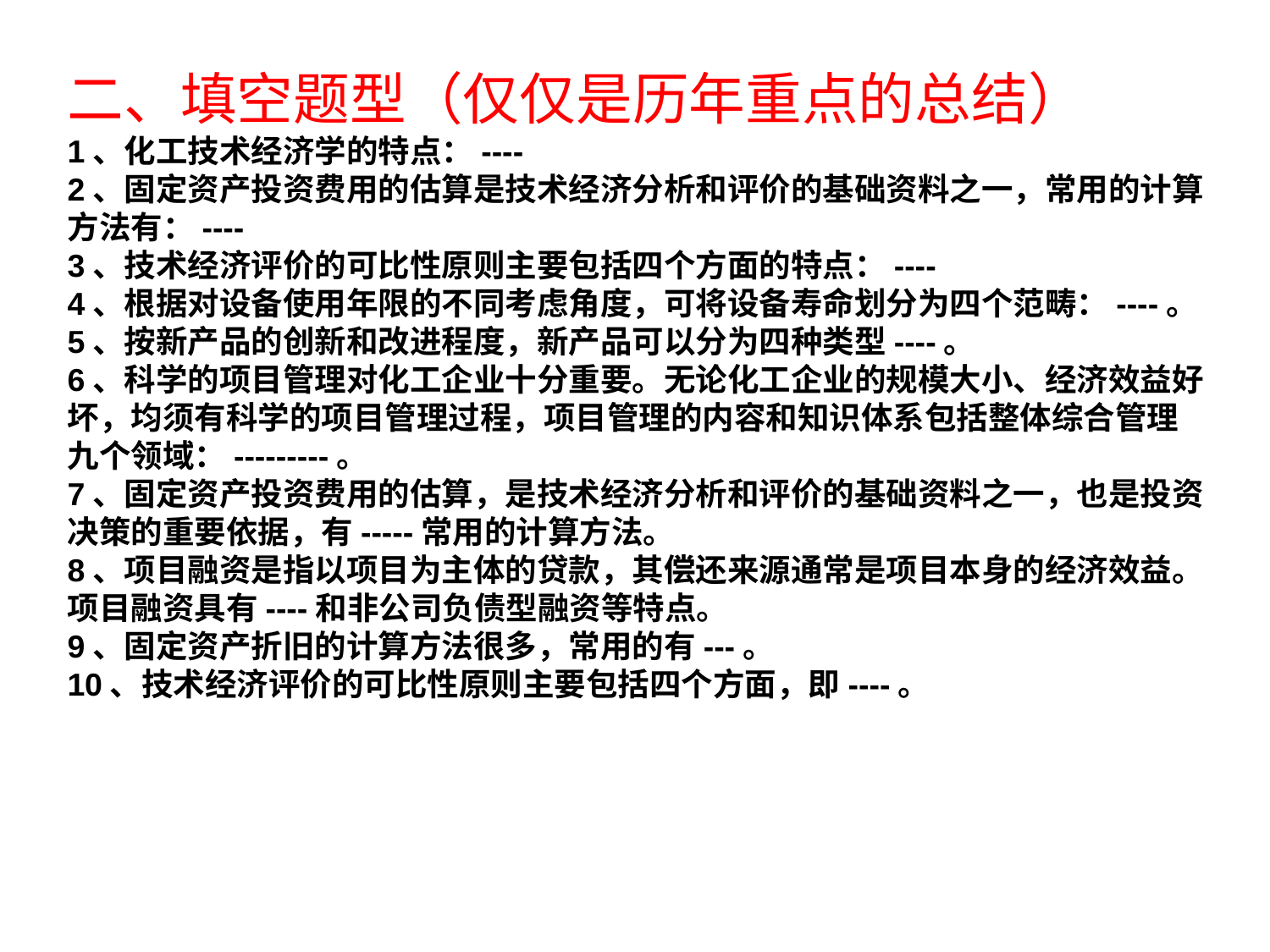

二、填空题型（仅仅是历年重点的总结）
1、化工技术经济学的特点：----
2、固定资产投资费用的估算是技术经济分析和评价的基础资料之一，常用的计算方法有：----
3、技术经济评价的可比性原则主要包括四个方面的特点：----
4、根据对设备使用年限的不同考虑角度，可将设备寿命划分为四个范畴：----。
5、按新产品的创新和改进程度，新产品可以分为四种类型----。
6、科学的项目管理对化工企业十分重要。无论化工企业的规模大小、经济效益好坏，均须有科学的项目管理过程，项目管理的内容和知识体系包括整体综合管理九个领域：---------。
7、固定资产投资费用的估算，是技术经济分析和评价的基础资料之一，也是投资决策的重要依据，有-----常用的计算方法。
8、项目融资是指以项目为主体的贷款，其偿还来源通常是项目本身的经济效益。项目融资具有----和非公司负债型融资等特点。
9、固定资产折旧的计算方法很多，常用的有---。
10、技术经济评价的可比性原则主要包括四个方面，即----。